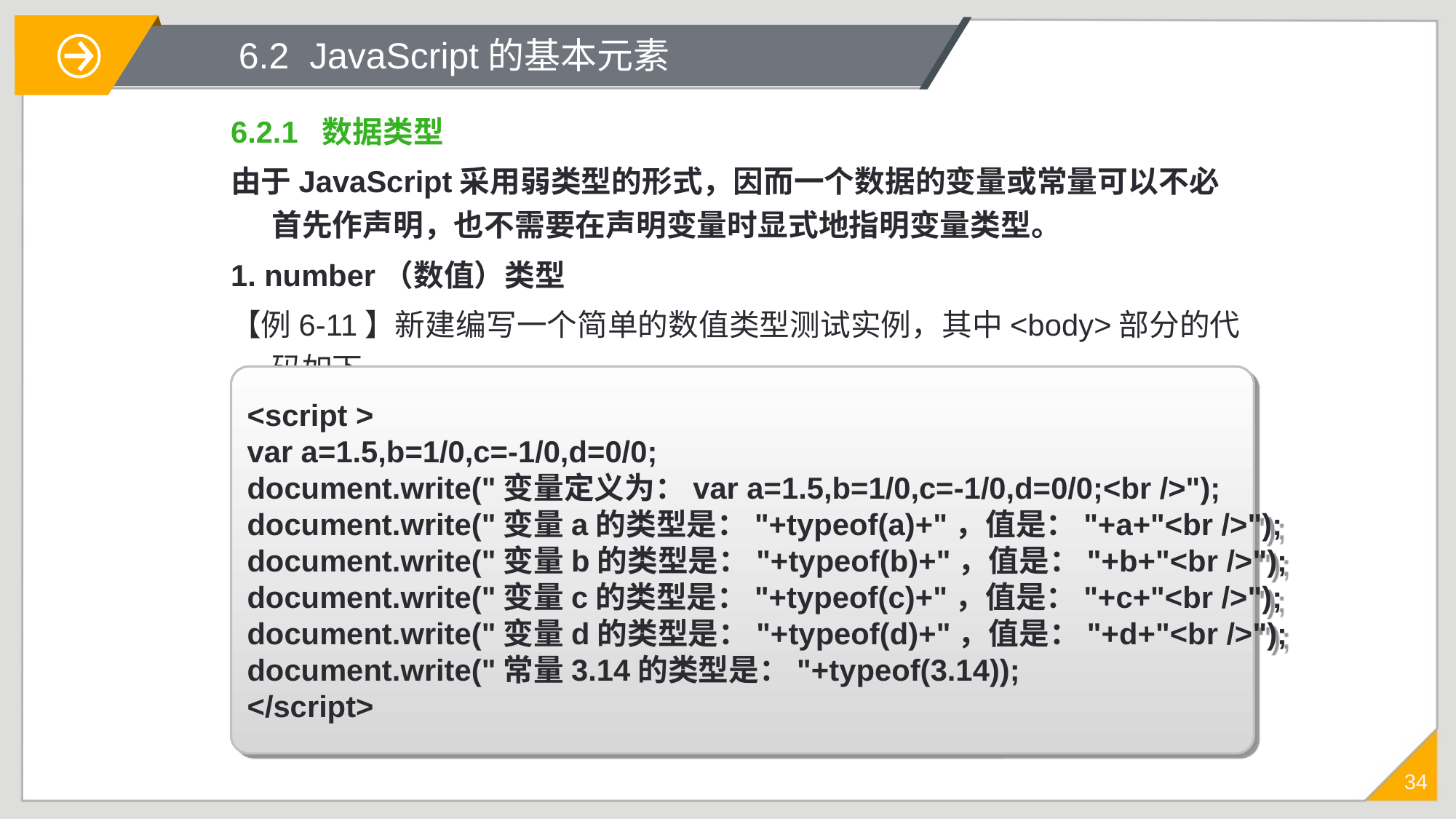

# 6.2  JavaScript的基本元素
6.2.1  数据类型
由于JavaScript采用弱类型的形式，因而一个数据的变量或常量可以不必首先作声明，也不需要在声明变量时显式地指明变量类型。
1. number（数值）类型
【例6-11】新建编写一个简单的数值类型测试实例，其中<body>部分的代码如下。
<script >
var a=1.5,b=1/0,c=-1/0,d=0/0;
document.write("变量定义为：var a=1.5,b=1/0,c=-1/0,d=0/0;<br />");
document.write("变量a的类型是："+typeof(a)+"，值是："+a+"<br />");
document.write("变量b的类型是："+typeof(b)+"，值是："+b+"<br />");
document.write("变量c的类型是："+typeof(c)+"，值是："+c+"<br />");
document.write("变量d的类型是："+typeof(d)+"，值是："+d+"<br />");
document.write("常量3.14的类型是："+typeof(3.14));
</script>